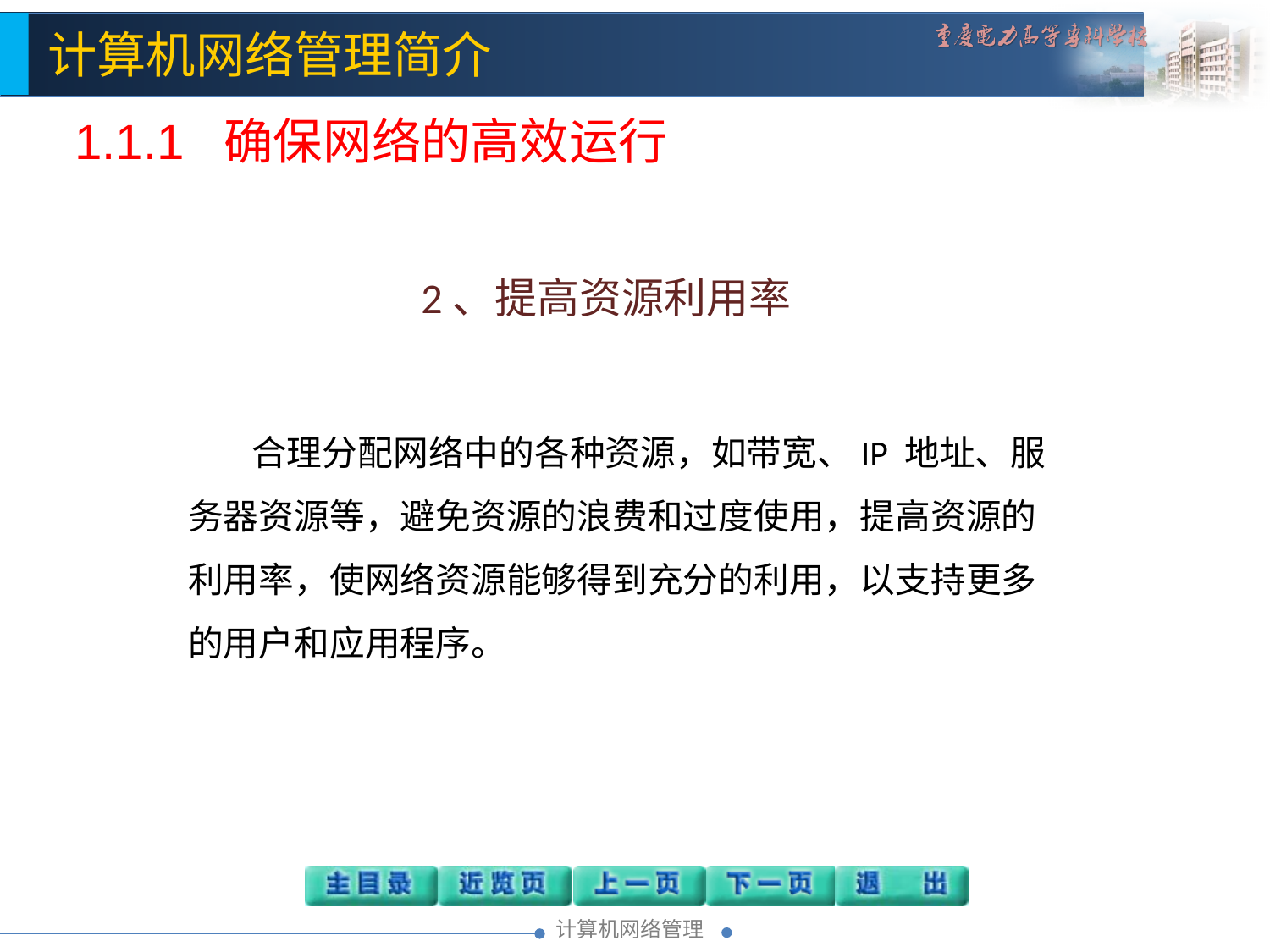

1.1.1  确保网络的高效运行
2、提高资源利用率
合理分配网络中的各种资源，如带宽、IP 地址、服务器资源等，避免资源的浪费和过度使用，提高资源的利用率，使网络资源能够得到充分的利用，以支持更多的用户和应用程序。